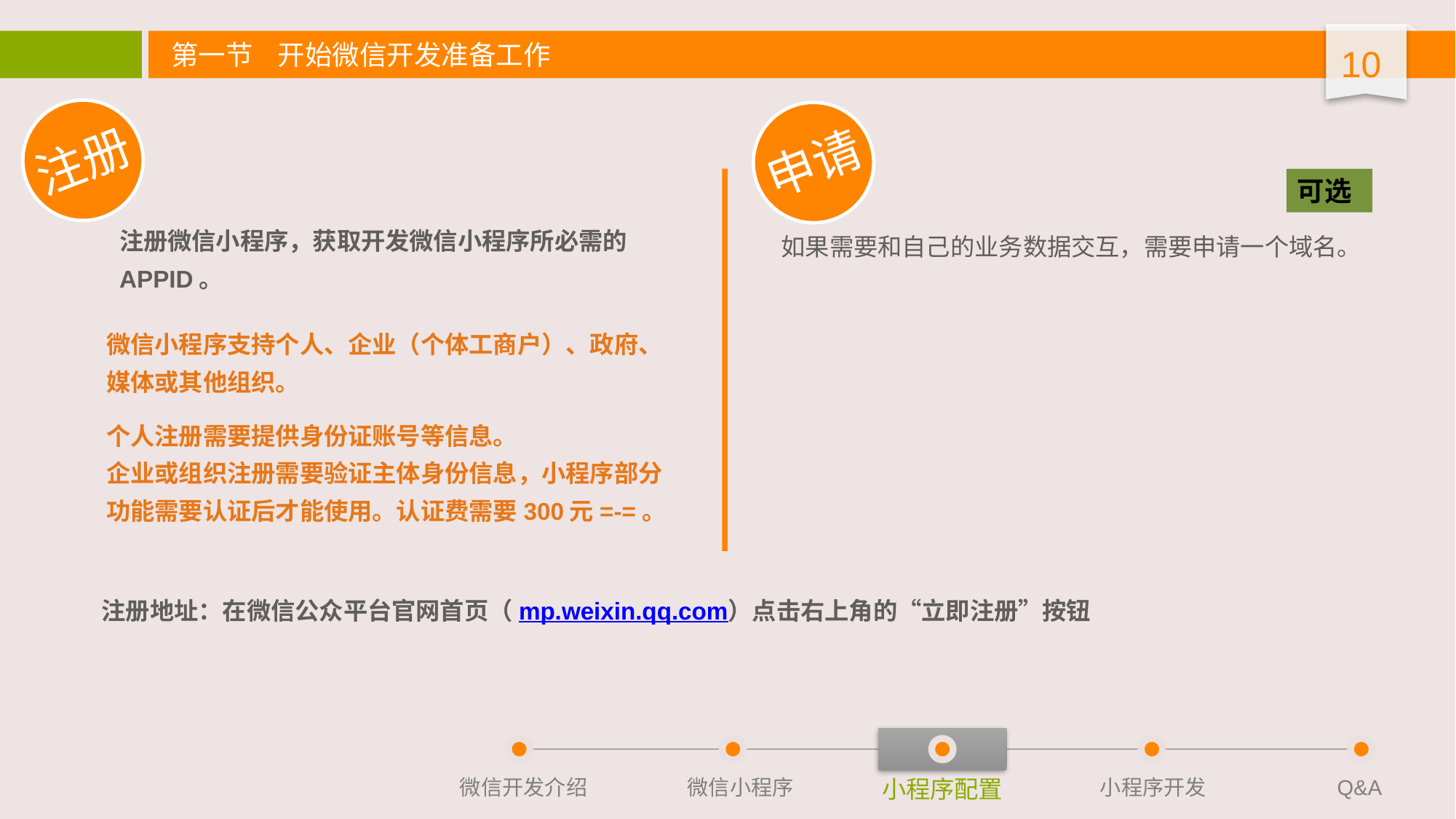

第一节    开始微信开发准备工作

注册

申请

可选
注册微信小程序，获取开发微信小程序所必需的APPID。
如果需要和自己的业务数据交互，需要申请一个域名。
微信小程序支持个人、企业（个体工商户）、政府、媒体或其他组织。
个人注册需要提供身份证账号等信息。
企业或组织注册需要验证主体身份信息，小程序部分功能需要认证后才能使用。认证费需要300元=-=。
注册地址：在微信公众平台官网首页（mp.weixin.qq.com）点击右上角的“立即注册”按钮